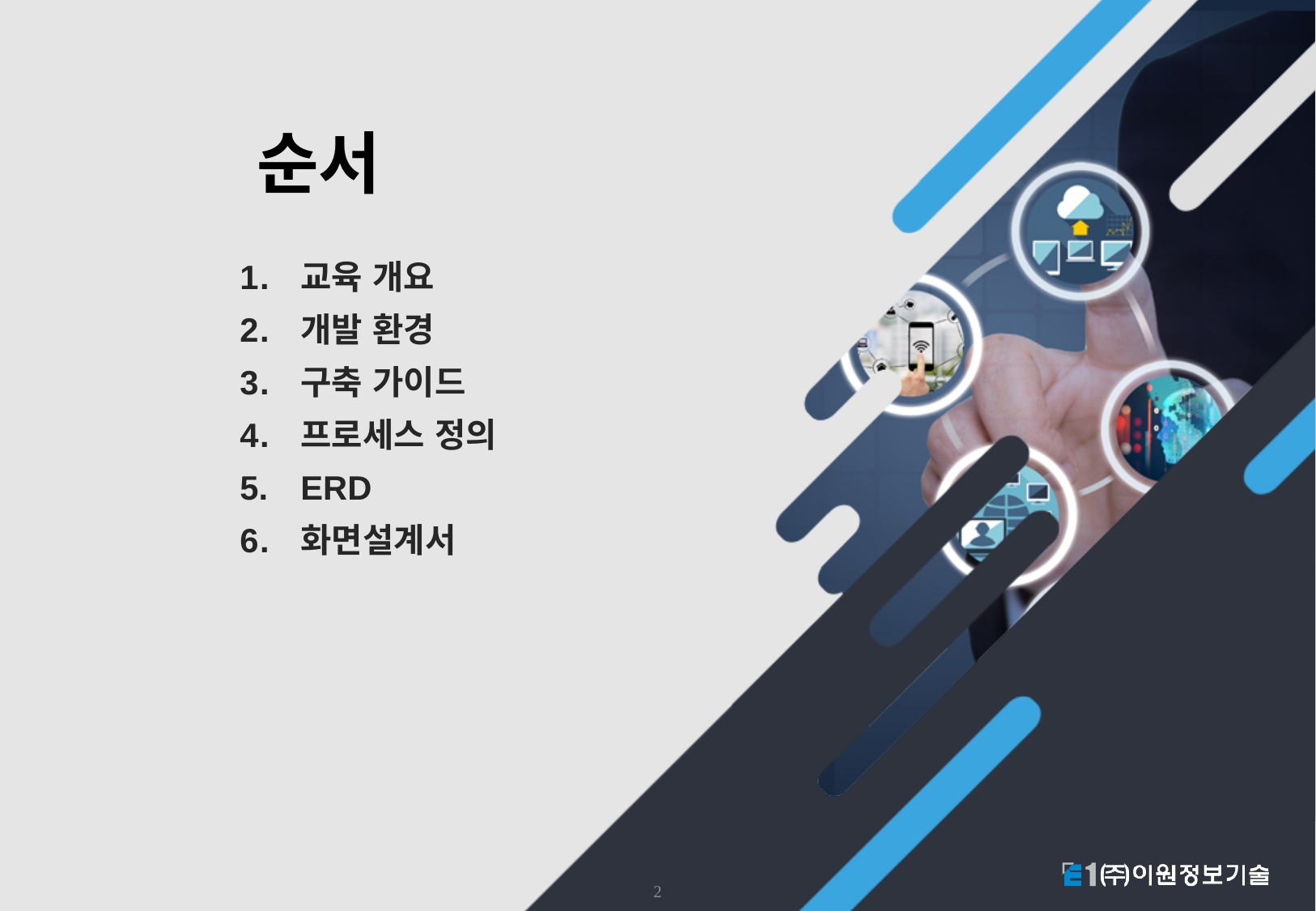

순서
교육 개요
개발 환경
구축 가이드
프로세스 정의
ERD
화면설계서
2